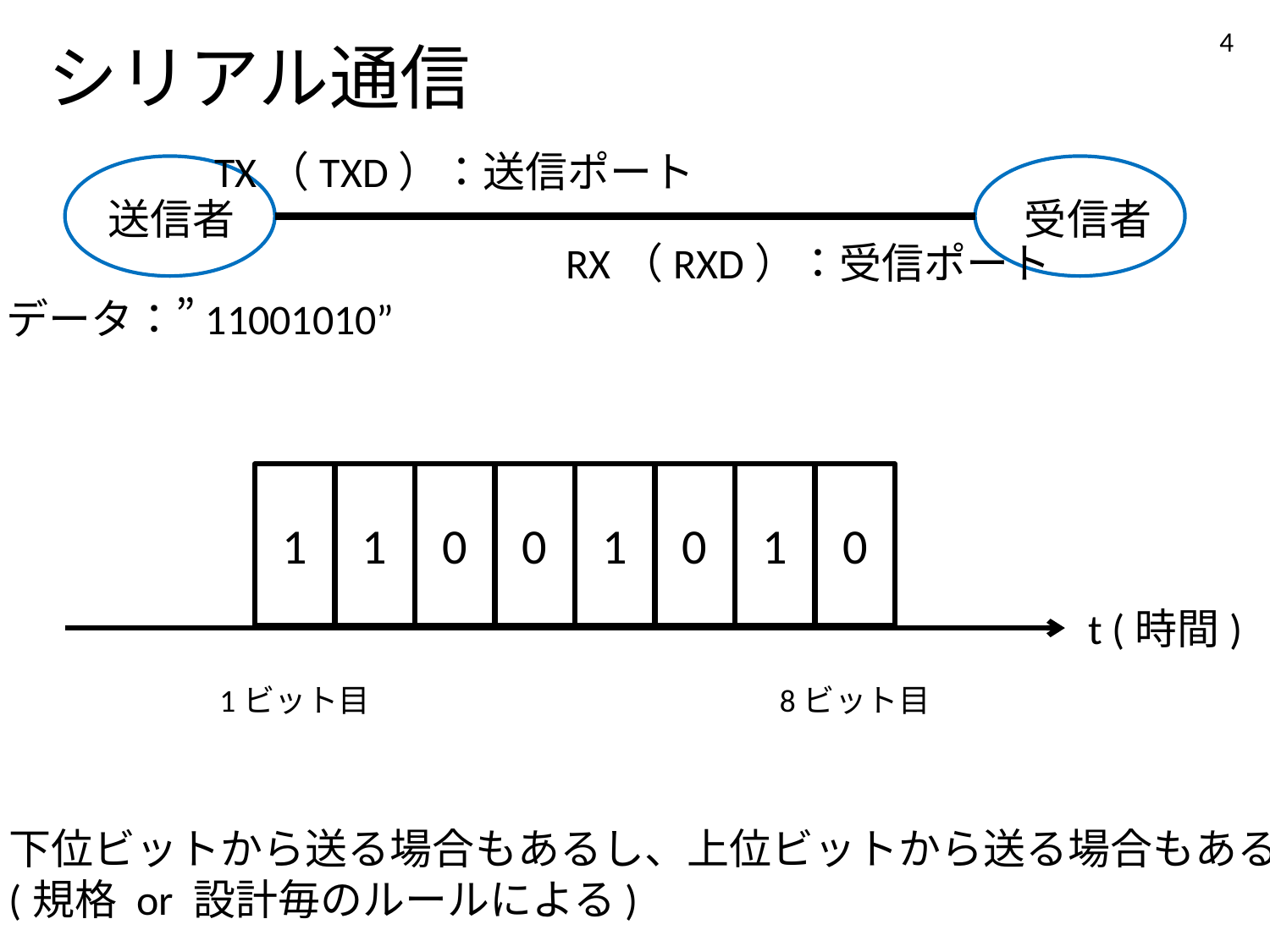

4
# シリアル通信
TX（TXD）：送信ポート

送信者
受信者
RX（RXD）：受信ポート
データ：”11001010”

1
1
0
0
1
0
1
0
t (時間)
1ビット目
8ビット目
下位ビットから送る場合もあるし、上位ビットから送る場合もある
(規格 or 設計毎のルールによる)